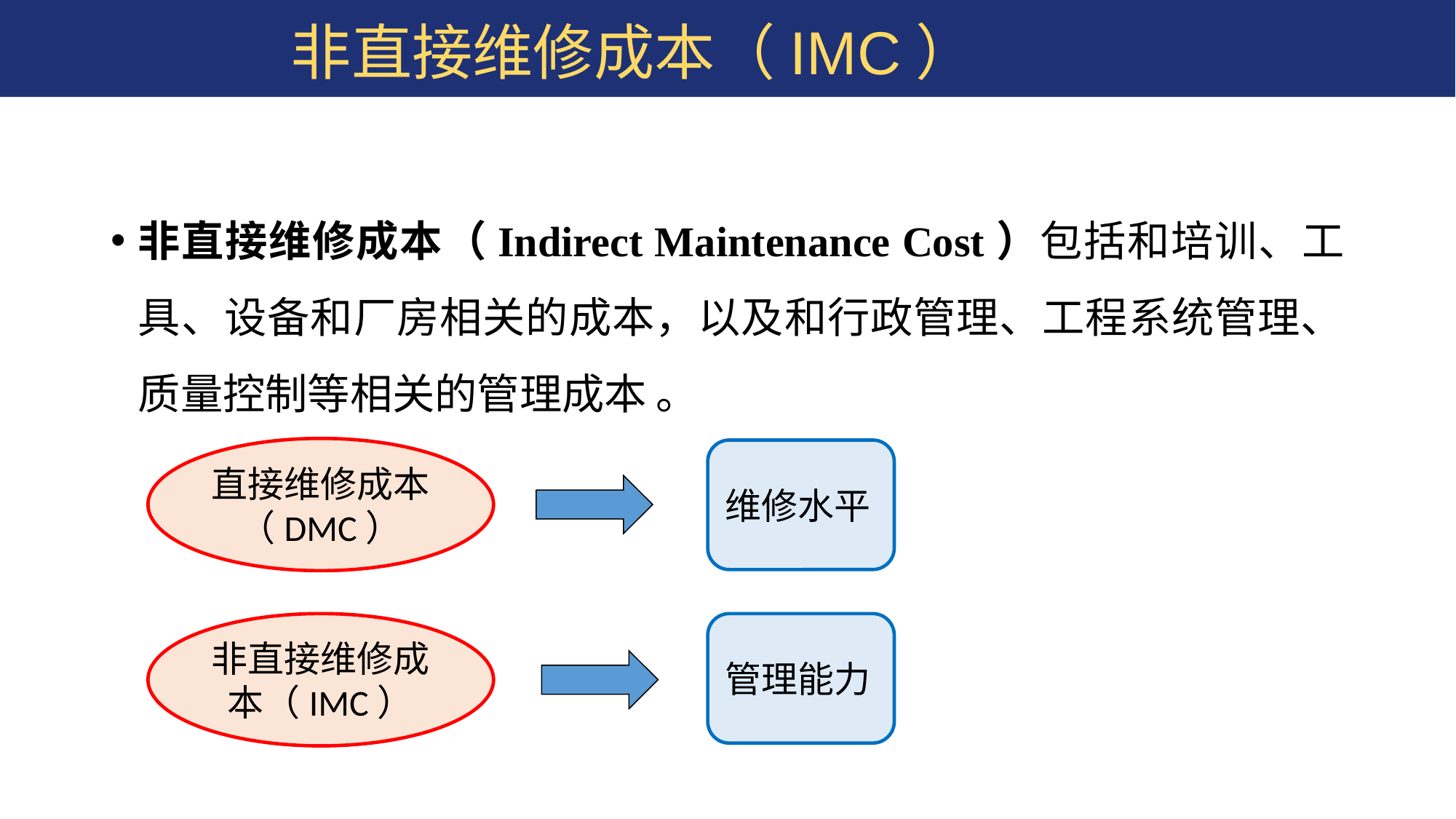

非直接维修成本（IMC）
非直接维修成本（Indirect Maintenance Cost）包括和培训、工具、设备和厂房相关的成本，以及和行政管理、工程系统管理、质量控制等相关的管理成本 。

直接维修成本（DMC）
维修水平

非直接维修成本（IMC）
管理能力